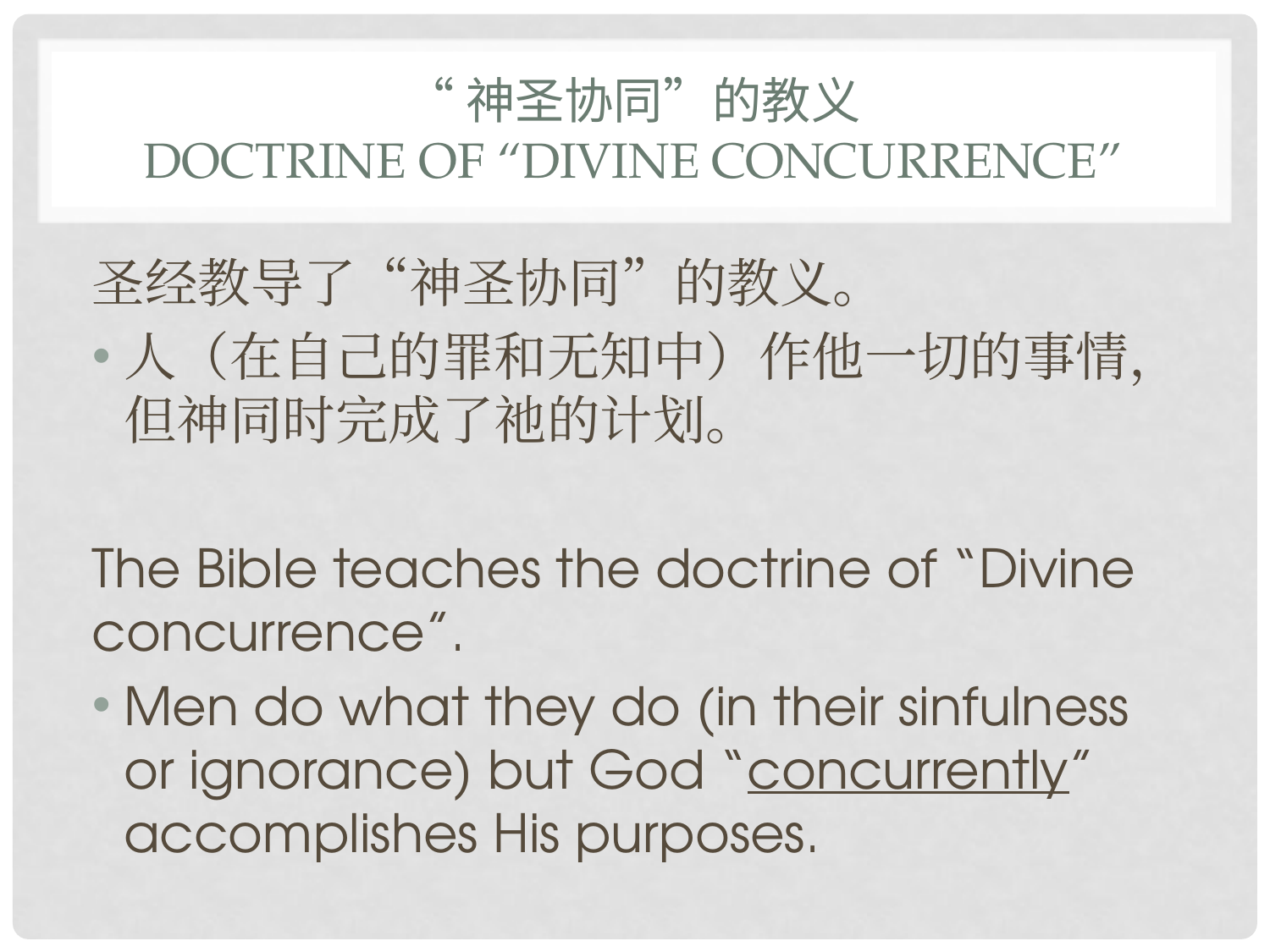

# “神圣协同”的教义 Doctrine of “divine concurrence”
圣经教导了“神圣协同”的教义。
人（在自己的罪和无知中）作他一切的事情，但神同时完成了祂的计划。

The Bible teaches the doctrine of “Divine concurrence”.
Men do what they do (in their sinfulness or ignorance) but God “concurrently” accomplishes His purposes.